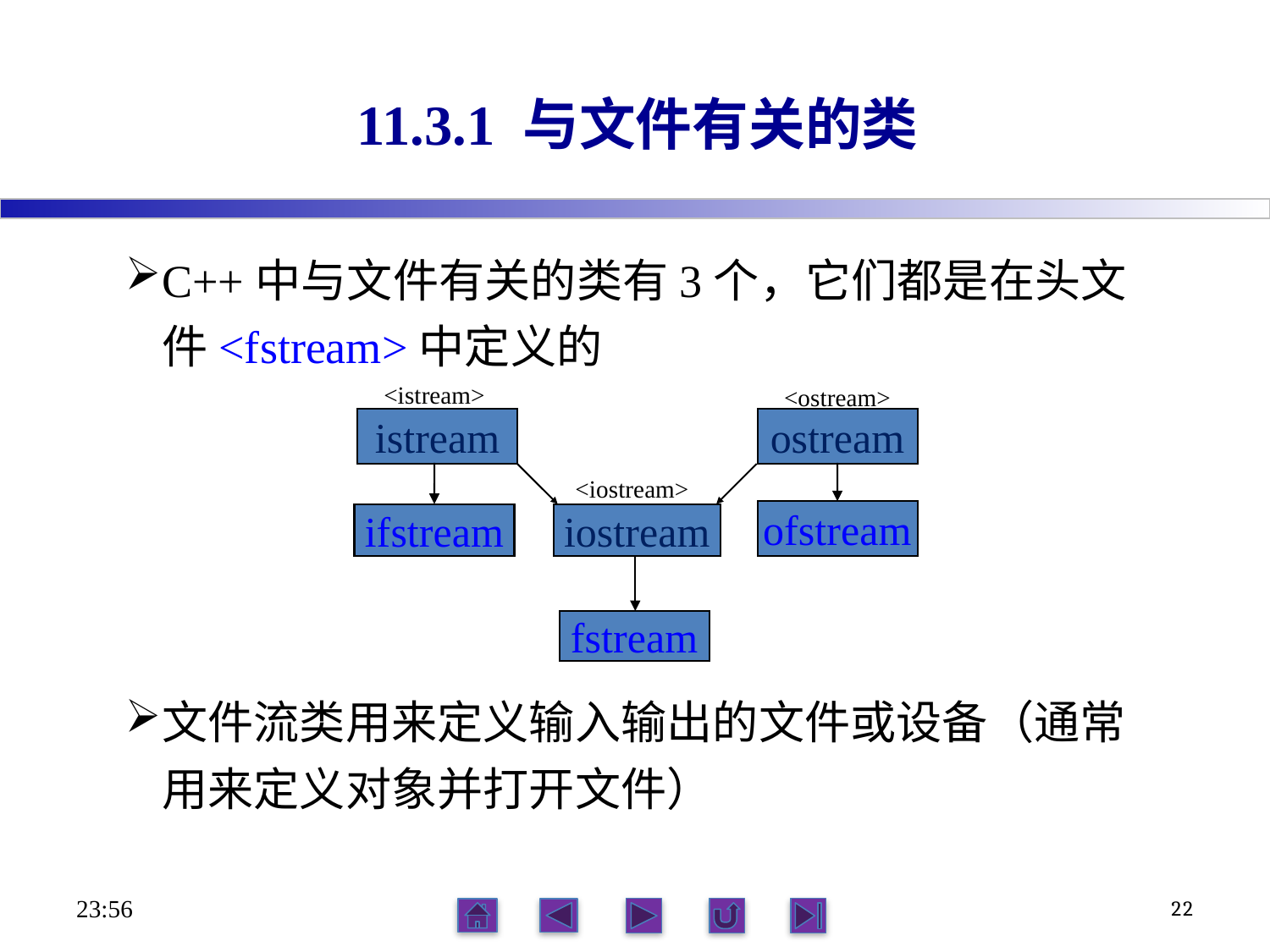

# 11.3.1 与文件有关的类
C++中与文件有关的类有3个，它们都是在头文件<fstream>中定义的

文件流类用来定义输入输出的文件或设备（通常用来定义对象并打开文件）

<istream>
<ostream>
istream
ostream

<iostream>
ofstream
ifstream
iostream
fstream
23:56
22